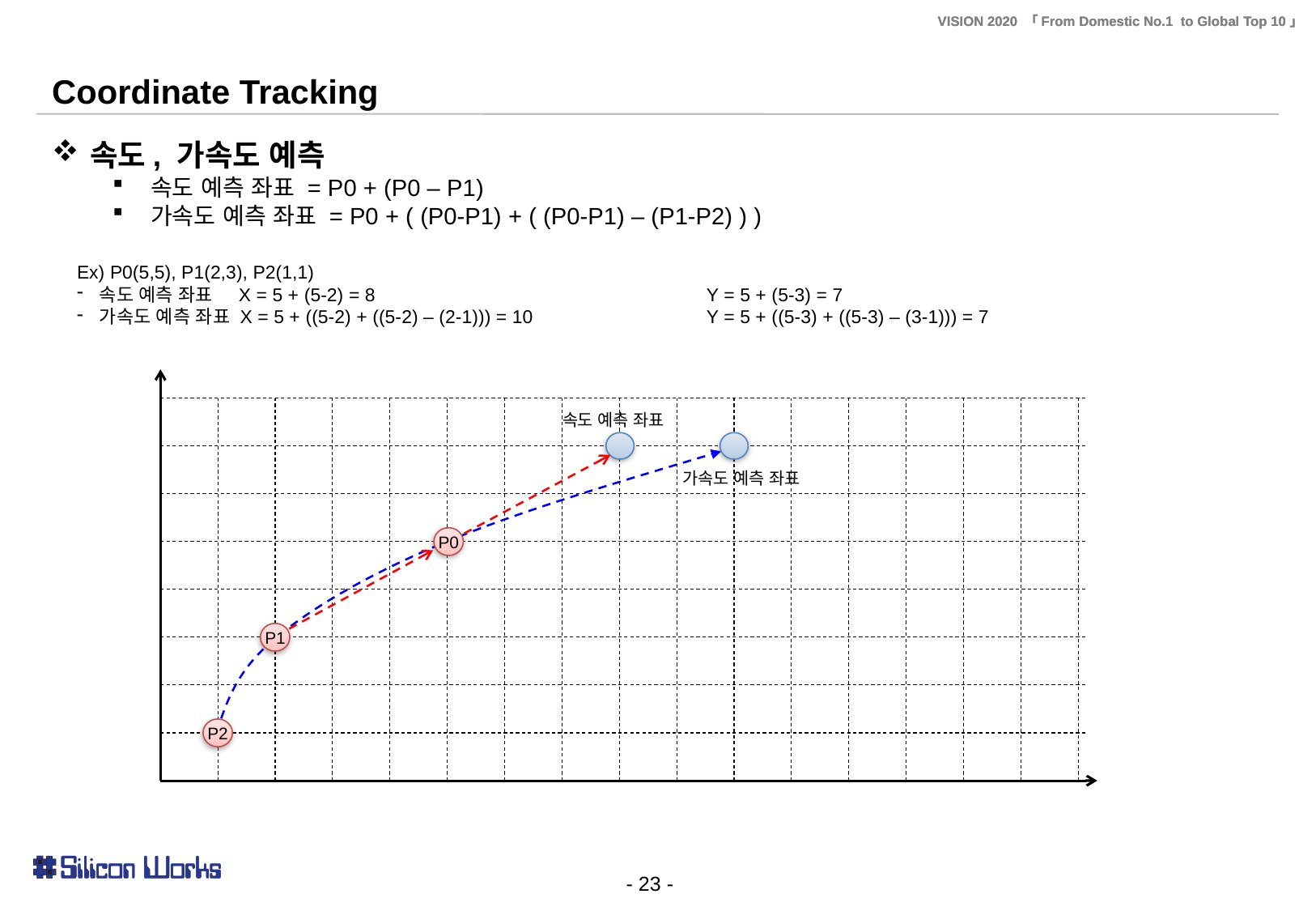

Coordinate Tracking
속도, 가속도 예측
속도 예측 좌표 = P0 + (P0 – P1)
가속도 예측 좌표 = P0 + ( (P0-P1) + ( (P0-P1) – (P1-P2) ) )

Ex) P0(5,5), P1(2,3), P2(1,1)
속도 예측 좌표    X = 5 + (5-2) = 8			Y = 5 + (5-3) = 7
가속도 예측 좌표 X = 5 + ((5-2) + ((5-2) – (2-1))) = 10		Y = 5 + ((5-3) + ((5-3) – (3-1))) = 7
속도 예측 좌표

가속도 예측 좌표
P0
P1
P2